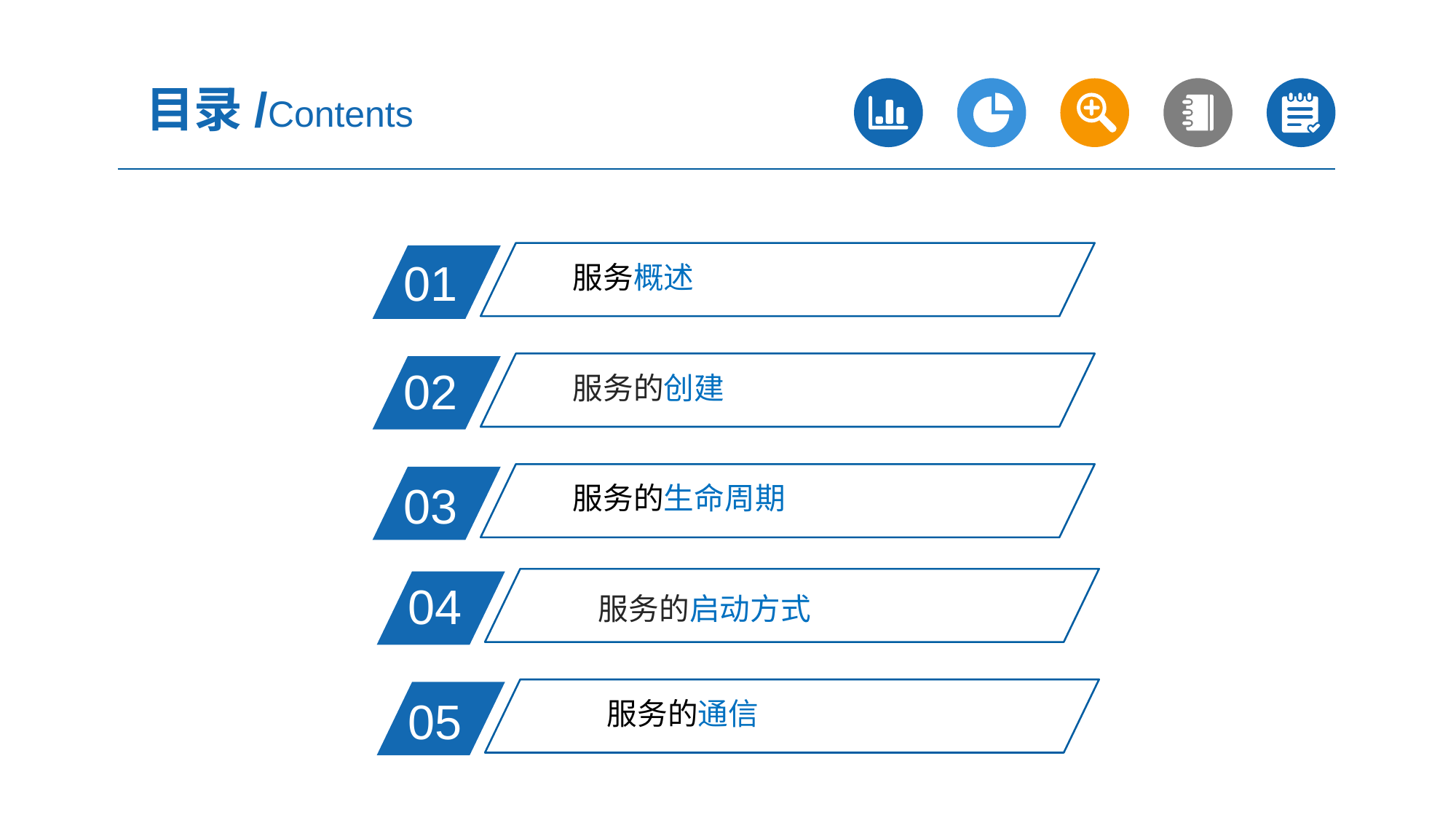

目录/Contents

服务概述

01

服务的创建
02

服务的生命周期

03

服务的启动方式
04

服务的通信

05